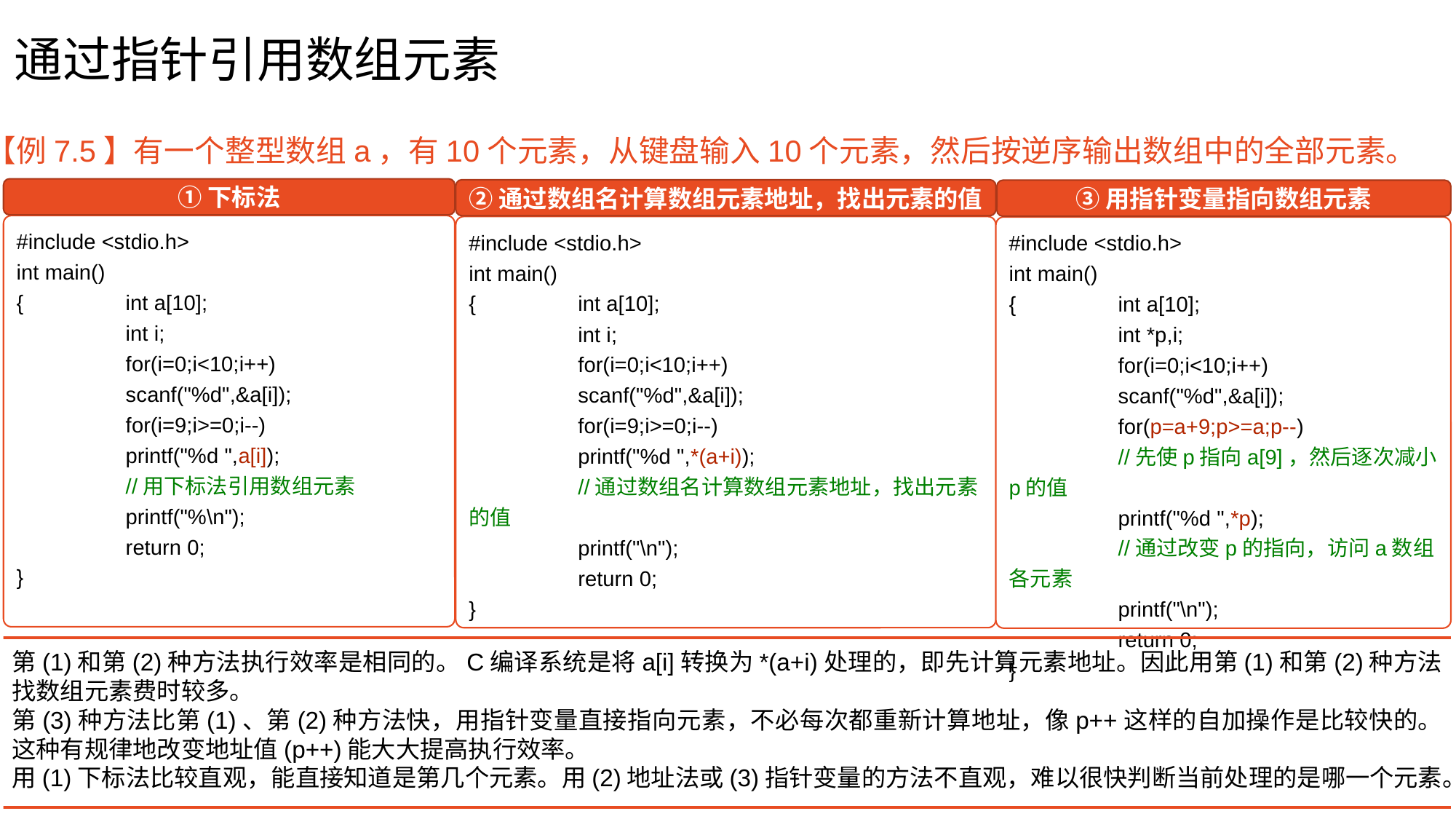

# 通过指针引用数组元素
【例7.5】有一个整型数组a，有10个元素，从键盘输入10个元素，然后按逆序输出数组中的全部元素。
①下标法
②通过数组名计算数组元素地址，找出元素的值
③用指针变量指向数组元素
#include <stdio.h>
int main()
{	int a[10];
	int i;
	for(i=0;i<10;i++)
	scanf("%d",&a[i]);
	for(i=9;i>=0;i--)
	printf("%d ",a[i]);
	//用下标法引用数组元素
	printf("%\n");
	return 0;
}
#include <stdio.h>
int main()
{	int a[10];
	int i;
	for(i=0;i<10;i++)
	scanf("%d",&a[i]);
	for(i=9;i>=0;i--)
	printf("%d ",*(a+i));
	//通过数组名计算数组元素地址，找出元素的值
	printf("\n");
	return 0;
}
#include <stdio.h>
int main()
{	int a[10];
	int *p,i;
	for(i=0;i<10;i++)
	scanf("%d",&a[i]);
	for(p=a+9;p>=a;p--)
	//先使p指向a[9]，然后逐次减小p的值
	printf("%d ",*p);
	//通过改变p的指向，访问a数组各元素
	printf("\n");
	return 0;
}
第(1)和第(2)种方法执行效率是相同的。C编译系统是将a[i]转换为*(a+i)处理的，即先计算元素地址。因此用第(1)和第(2)种方法找数组元素费时较多。
第(3)种方法比第(1)、第(2)种方法快，用指针变量直接指向元素，不必每次都重新计算地址，像p++这样的自加操作是比较快的。这种有规律地改变地址值(p++)能大大提高执行效率。
用(1)下标法比较直观，能直接知道是第几个元素。用(2)地址法或(3)指针变量的方法不直观，难以很快判断当前处理的是哪一个元素。